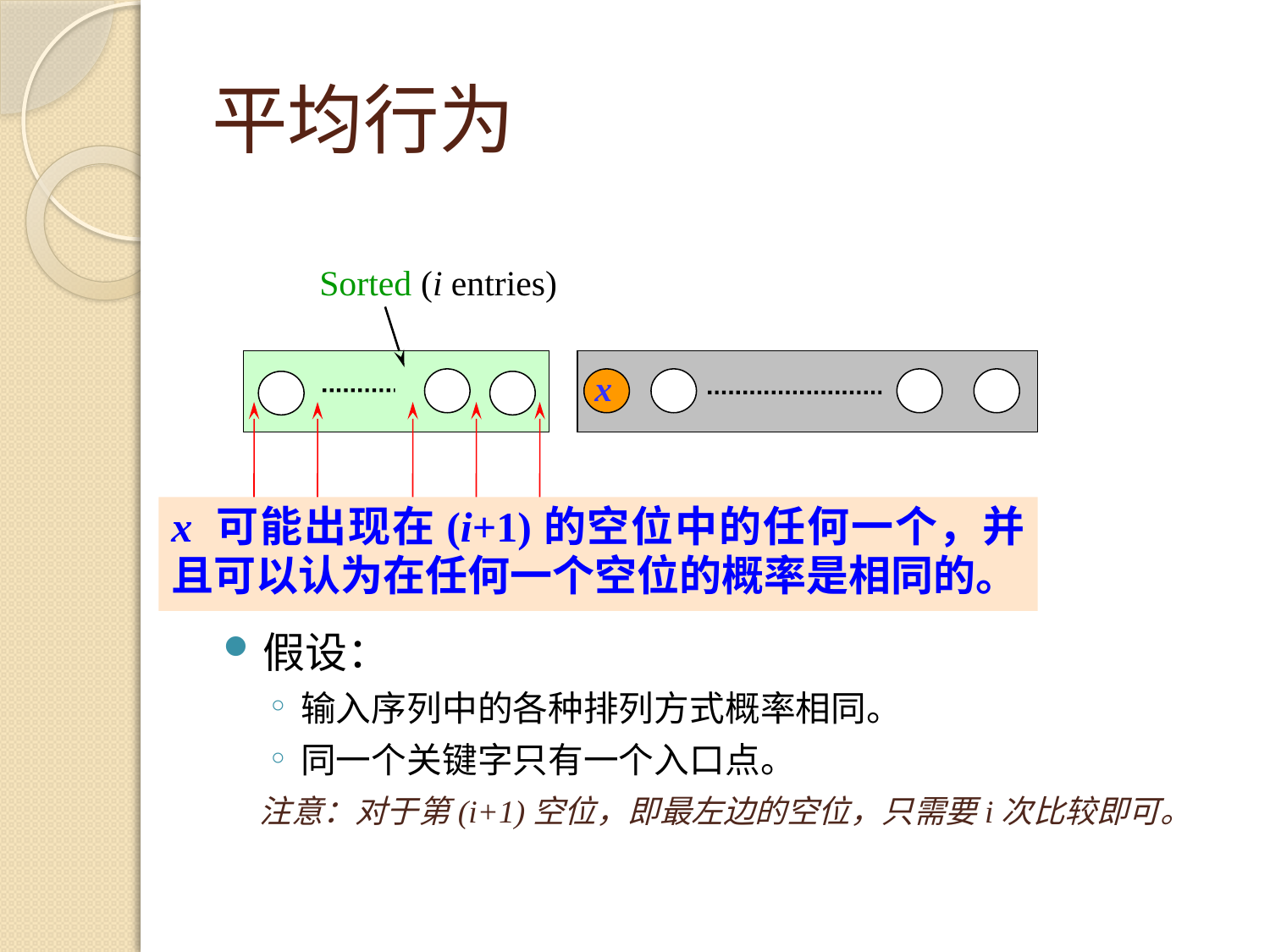

# 平均行为

假设：
输入序列中的各种排列方式概率相同。
同一个关键字只有一个入口点。
注意：对于第(i+1)空位，即最左边的空位，只需要i次比较即可。
Sorted (i entries)

x

x 可能出现在(i+1)的空位中的任何一个，并且可以认为在任何一个空位的概率是相同的。